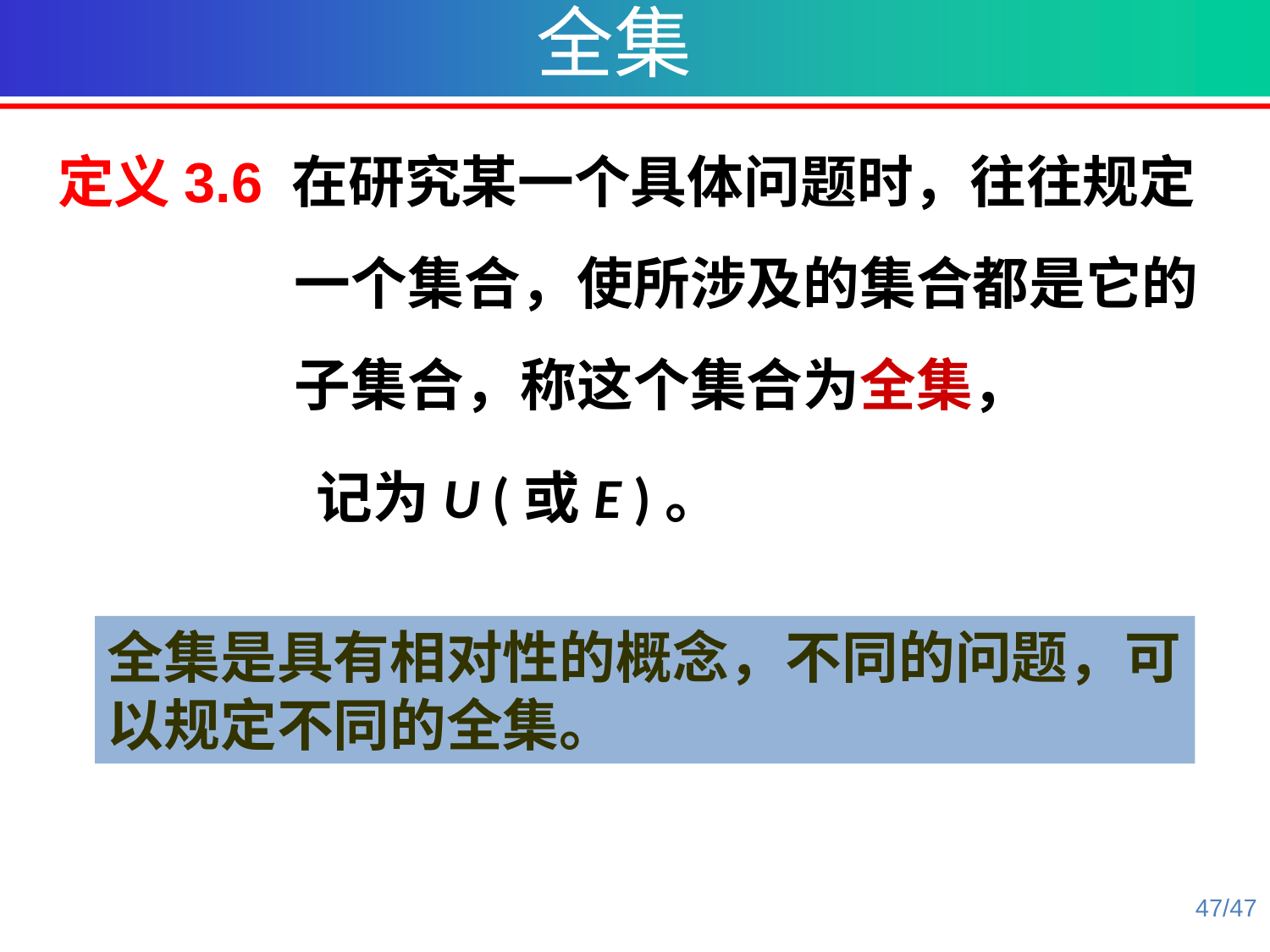

全集
定义3.6 在研究某一个具体问题时，往往规定一个集合，使所涉及的集合都是它的子集合，称这个集合为全集，
                   记为U (或E )。
全集是具有相对性的概念，不同的问题，可以规定不同的全集。
47/47